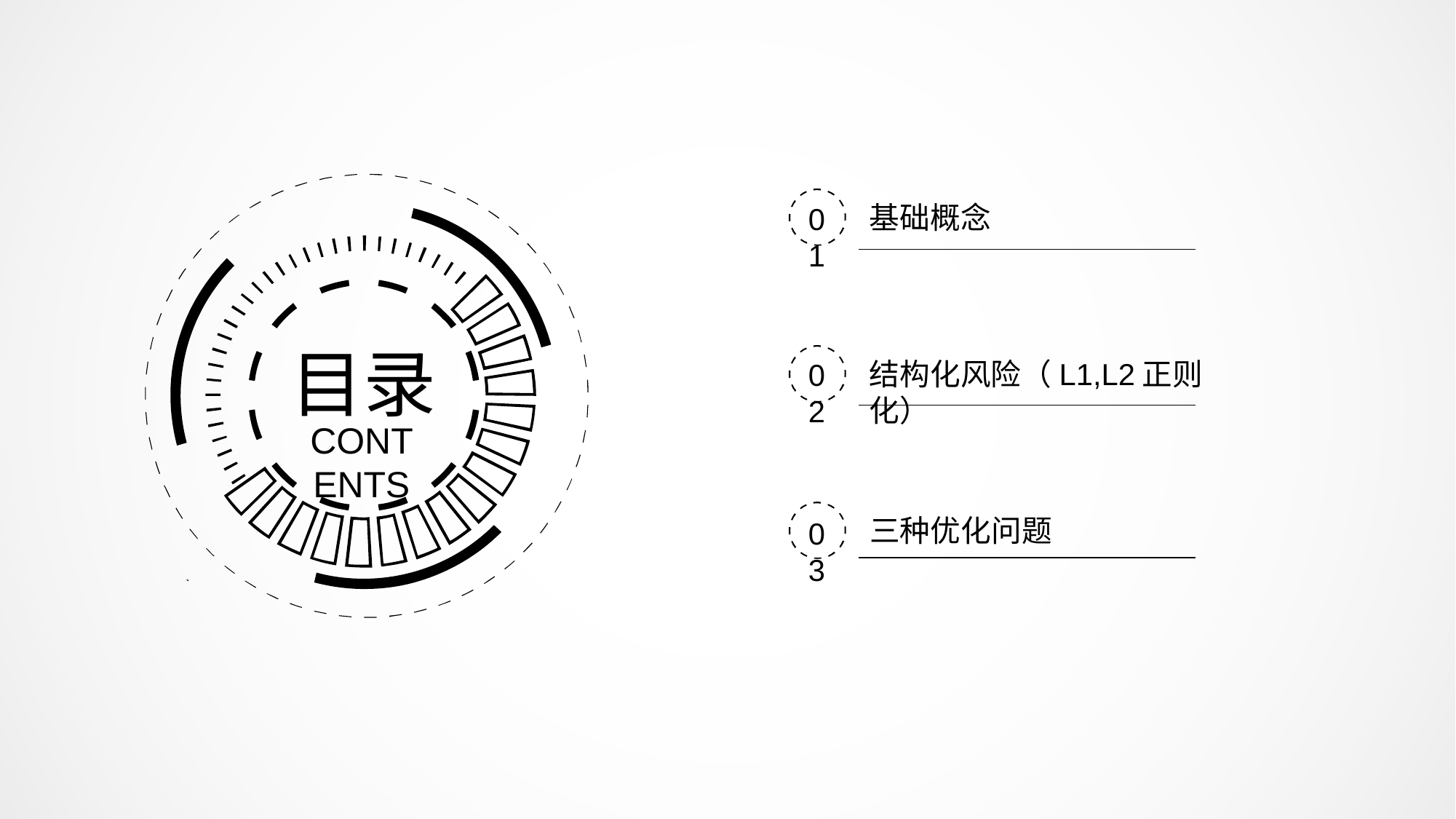

基础概念
01
目录

结构化风险（L1,L2正则化）
02
CONTENTS

三种优化问题
03